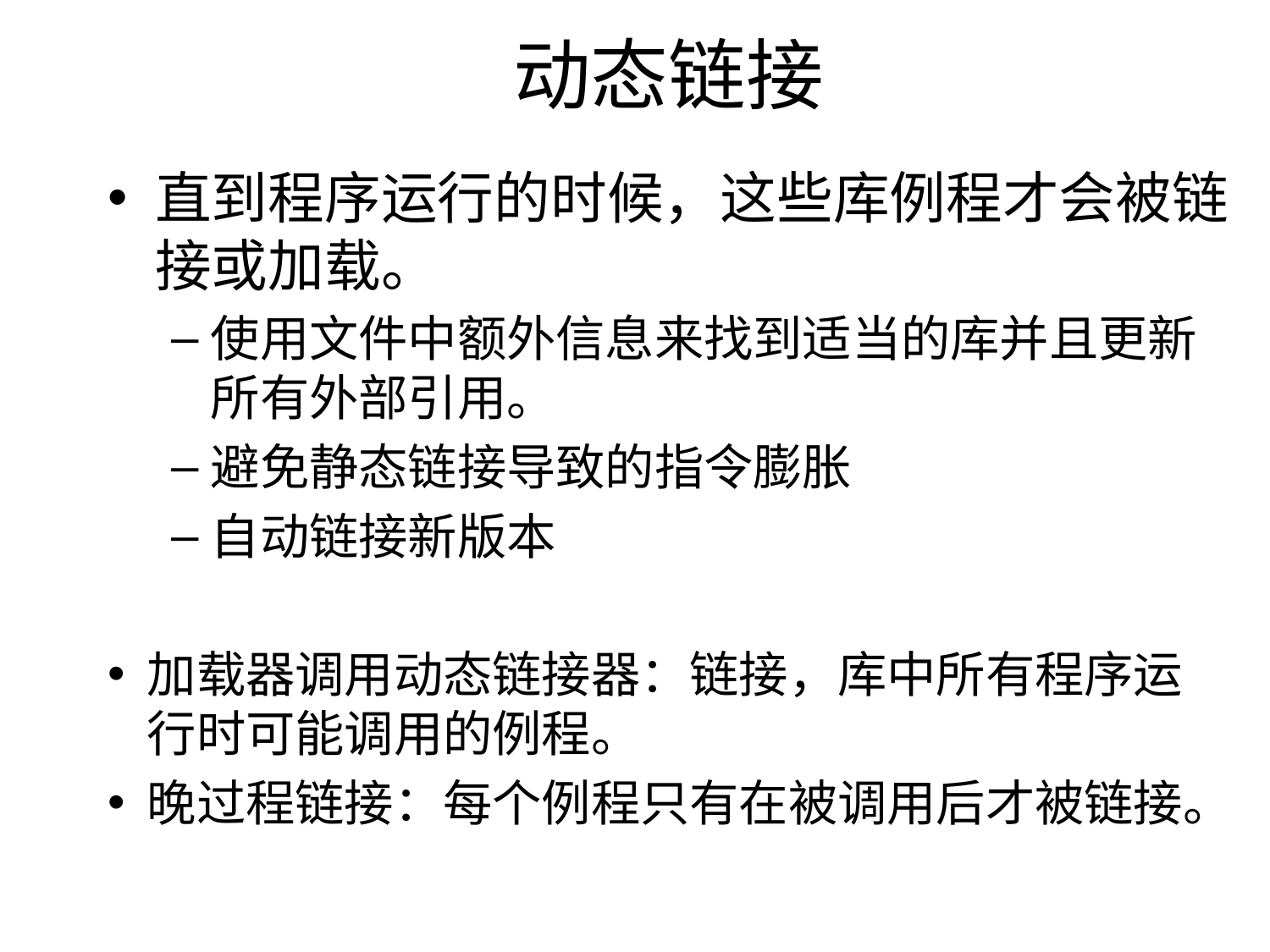

动态链接
直到程序运行的时候，这些库例程才会被链接或加载。
使用文件中额外信息来找到适当的库并且更新所有外部引用。
避免静态链接导致的指令膨胀
自动链接新版本

加载器调用动态链接器：链接，库中所有程序运行时可能调用的例程。
晚过程链接：每个例程只有在被调用后才被链接。